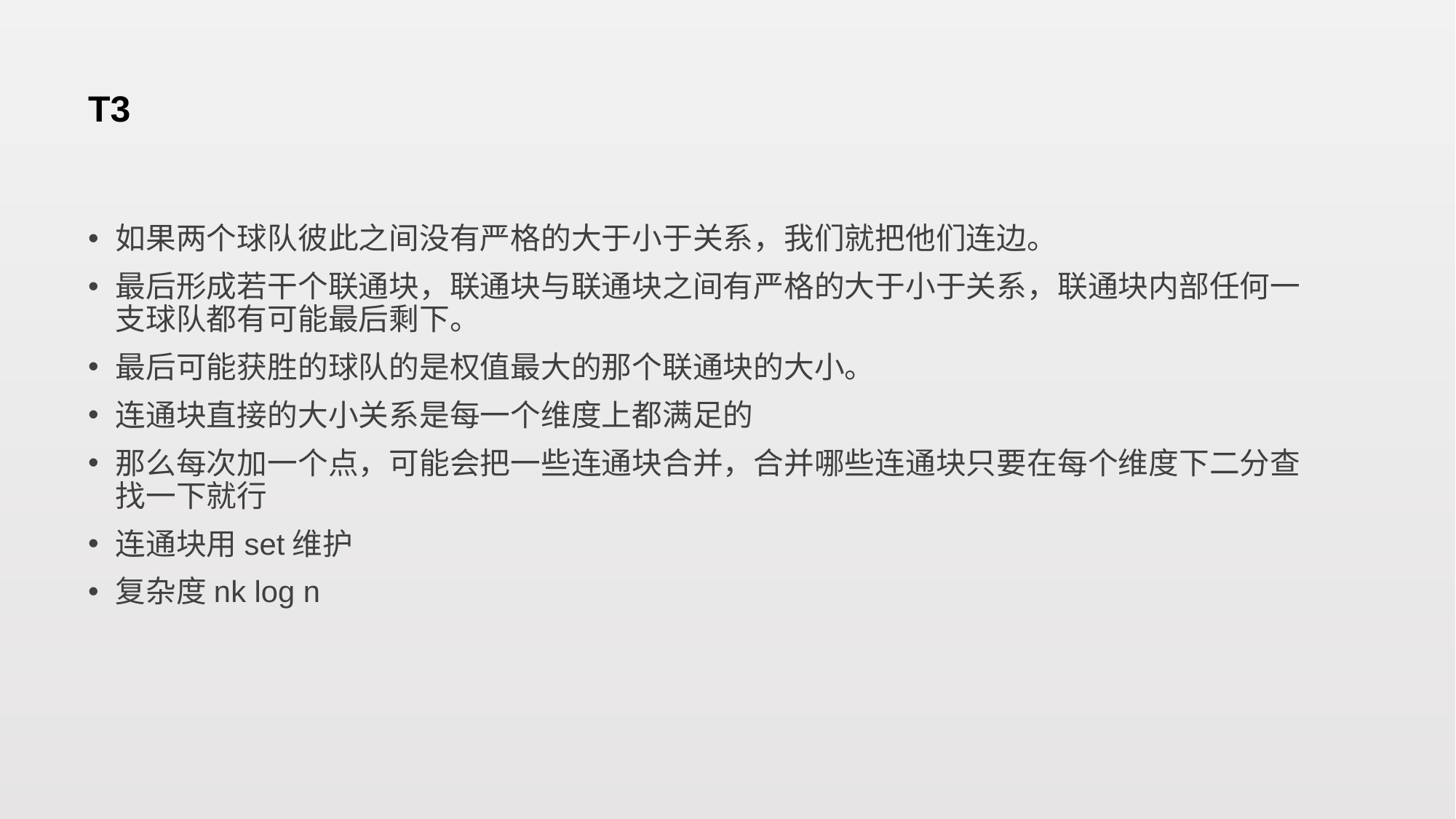

# T3
如果两个球队彼此之间没有严格的大于小于关系，我们就把他们连边。
最后形成若干个联通块，联通块与联通块之间有严格的大于小于关系，联通块内部任何一支球队都有可能最后剩下。
最后可能获胜的球队的是权值最大的那个联通块的大小。
连通块直接的大小关系是每一个维度上都满足的
那么每次加一个点，可能会把一些连通块合并，合并哪些连通块只要在每个维度下二分查找一下就行
连通块用set维护
复杂度nk log n